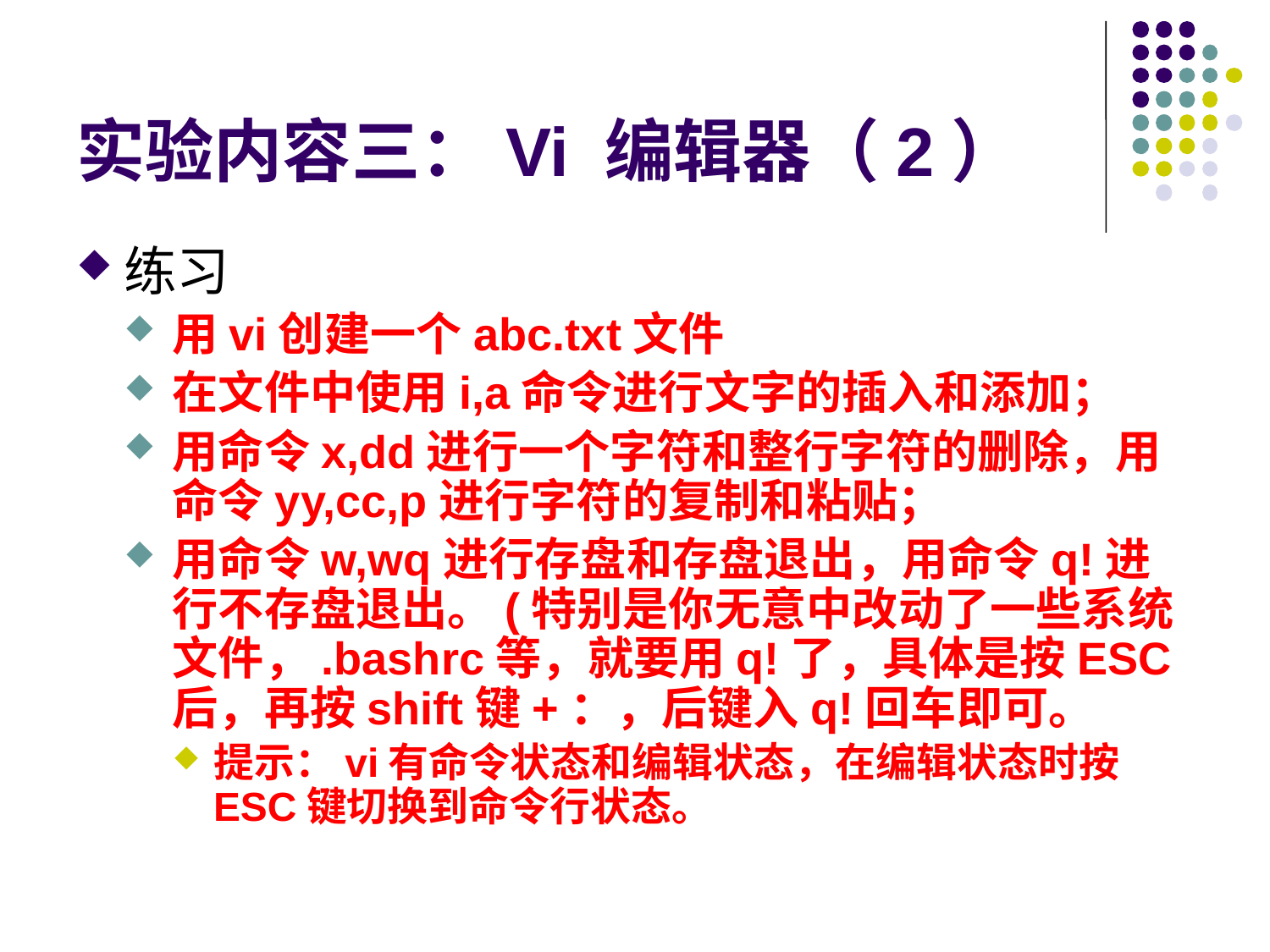

# 实验内容三：Vi 编辑器（2）
练习
用vi创建一个abc.txt文件
在文件中使用i,a命令进行文字的插入和添加；
用命令x,dd进行一个字符和整行字符的删除，用命令yy,cc,p进行字符的复制和粘贴；
用命令w,wq进行存盘和存盘退出，用命令q!进行不存盘退出。(特别是你无意中改动了一些系统文件，.bashrc等，就要用q!了，具体是按ESC后，再按shift键+：，后键入q!回车即可。
提示：vi有命令状态和编辑状态，在编辑状态时按ESC键切换到命令行状态。